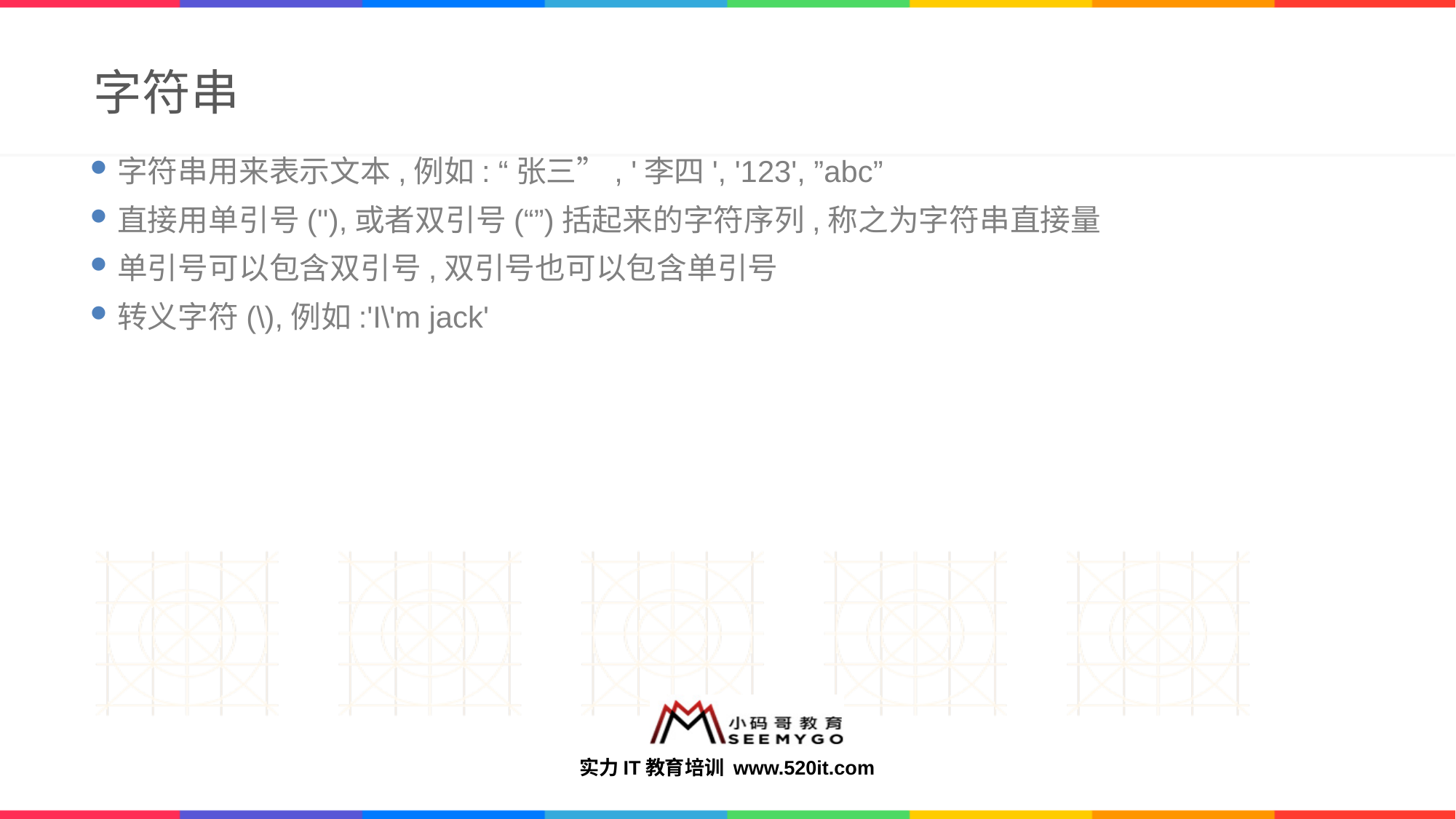

# 字符串
字符串用来表示文本,例如: “张三”, '李四', '123', ”abc”
直接用单引号(''),或者双引号(“”)括起来的字符序列,称之为字符串直接量
单引号可以包含双引号,双引号也可以包含单引号
转义字符(\),例如:'I\'m jack'